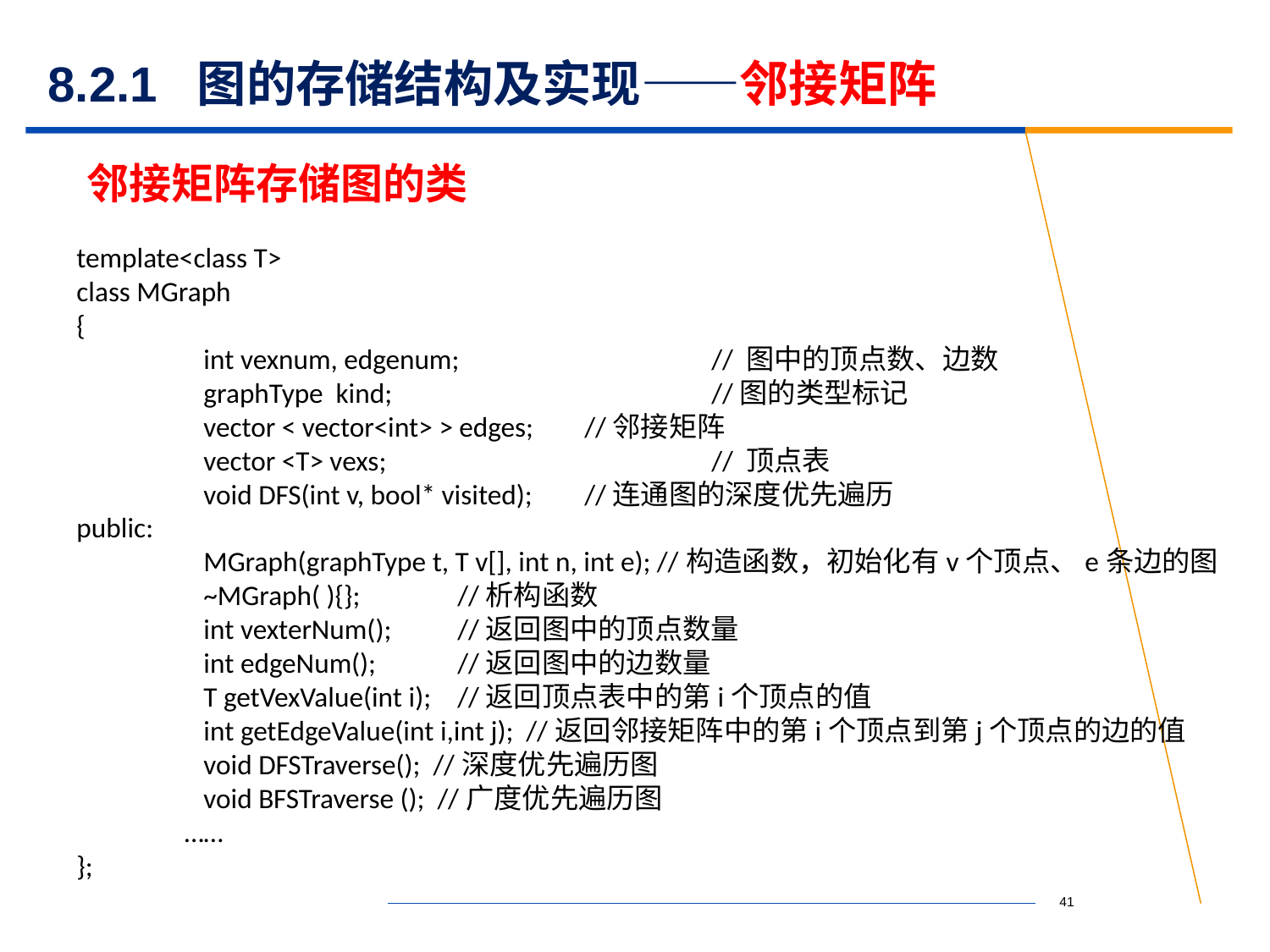

# 8.2.1  图的存储结构及实现——邻接矩阵
邻接矩阵存储图的类
template<class T>
class MGraph
{
	int vexnum, edgenum;   		// 图中的顶点数、边数
	graphType  kind;  			//图的类型标记
	vector < vector<int> > edges;  	//邻接矩阵
	vector <T> vexs;   			// 顶点表
	void DFS(int v, bool* visited);  	//连通图的深度优先遍历
public:
	MGraph(graphType t, T v[], int n, int e); //构造函数，初始化有v个顶点、e条边的图
	~MGraph( ){};   	//析构函数
	int vexterNum();  	//返回图中的顶点数量
	int edgeNum();  	//返回图中的边数量
	T getVexValue(int i); 	//返回顶点表中的第i个顶点的值
	int getEdgeValue(int i,int j);  //返回邻接矩阵中的第i个顶点到第j个顶点的边的值
	void DFSTraverse();  //深度优先遍历图
	void BFSTraverse ();  //广度优先遍历图
                 ……
};